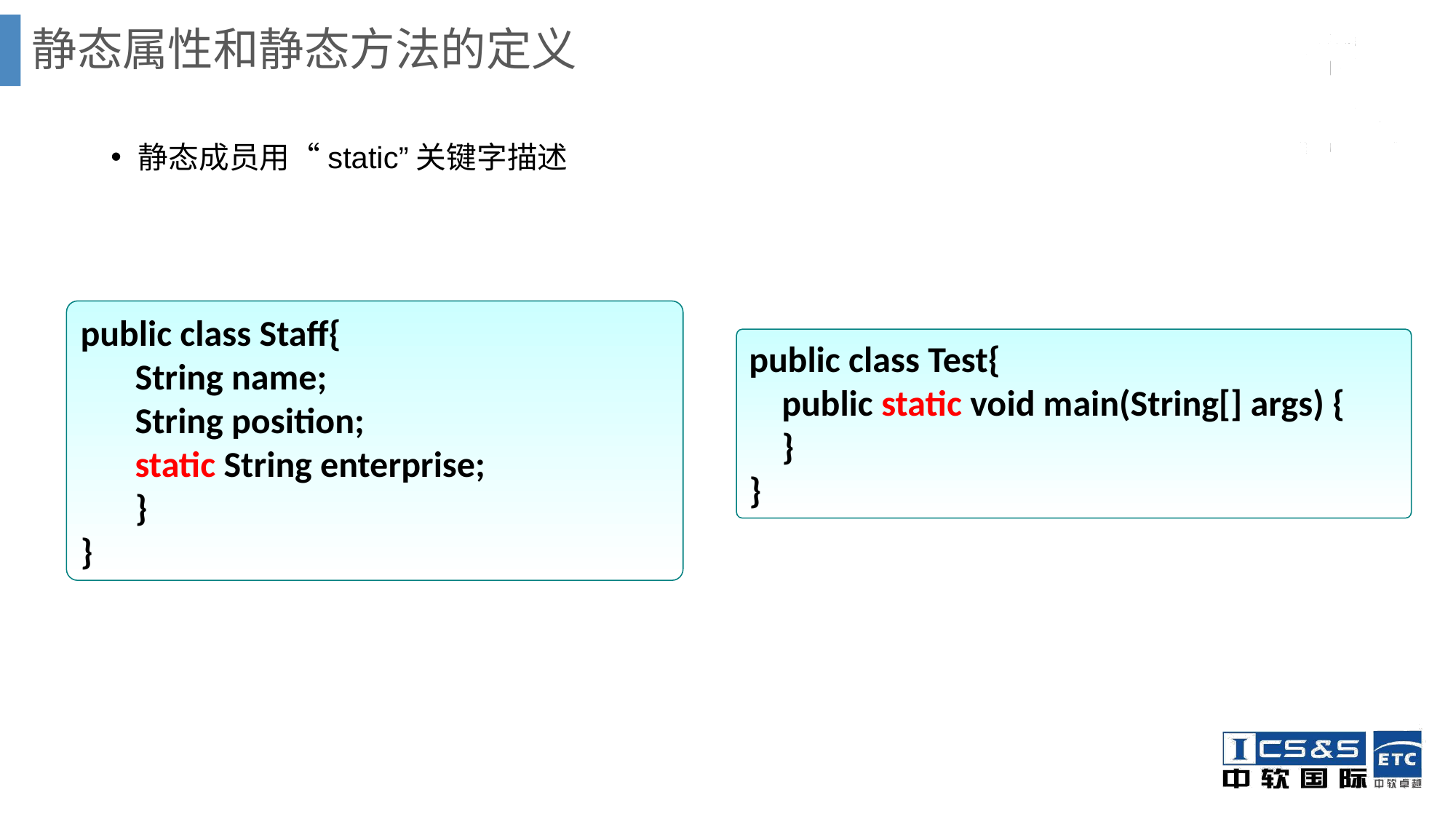

# 静态属性和静态方法的定义
静态成员用“static”关键字描述

public class Staff{
String name;
String position;
static String enterprise;
}
}
public class Test{
    public static void main(String[] args) {
    }
}